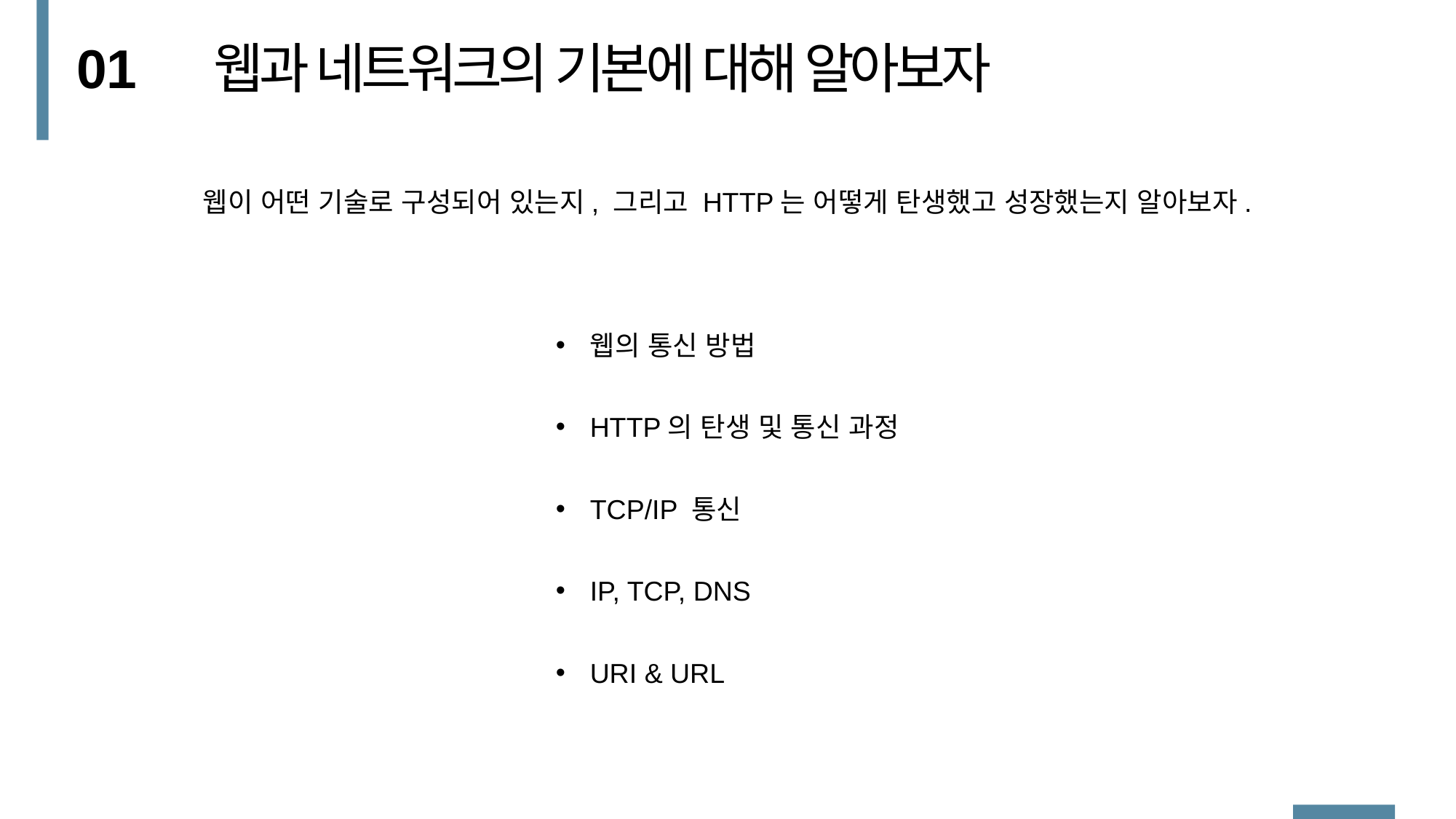

01
웹과 네트워크의 기본에 대해 알아보자
웹이 어떤 기술로 구성되어 있는지, 그리고 HTTP는 어떻게 탄생했고 성장했는지 알아보자.
웹의 통신 방법
HTTP의 탄생 및 통신 과정
TCP/IP 통신
IP, TCP, DNS
URI & URL